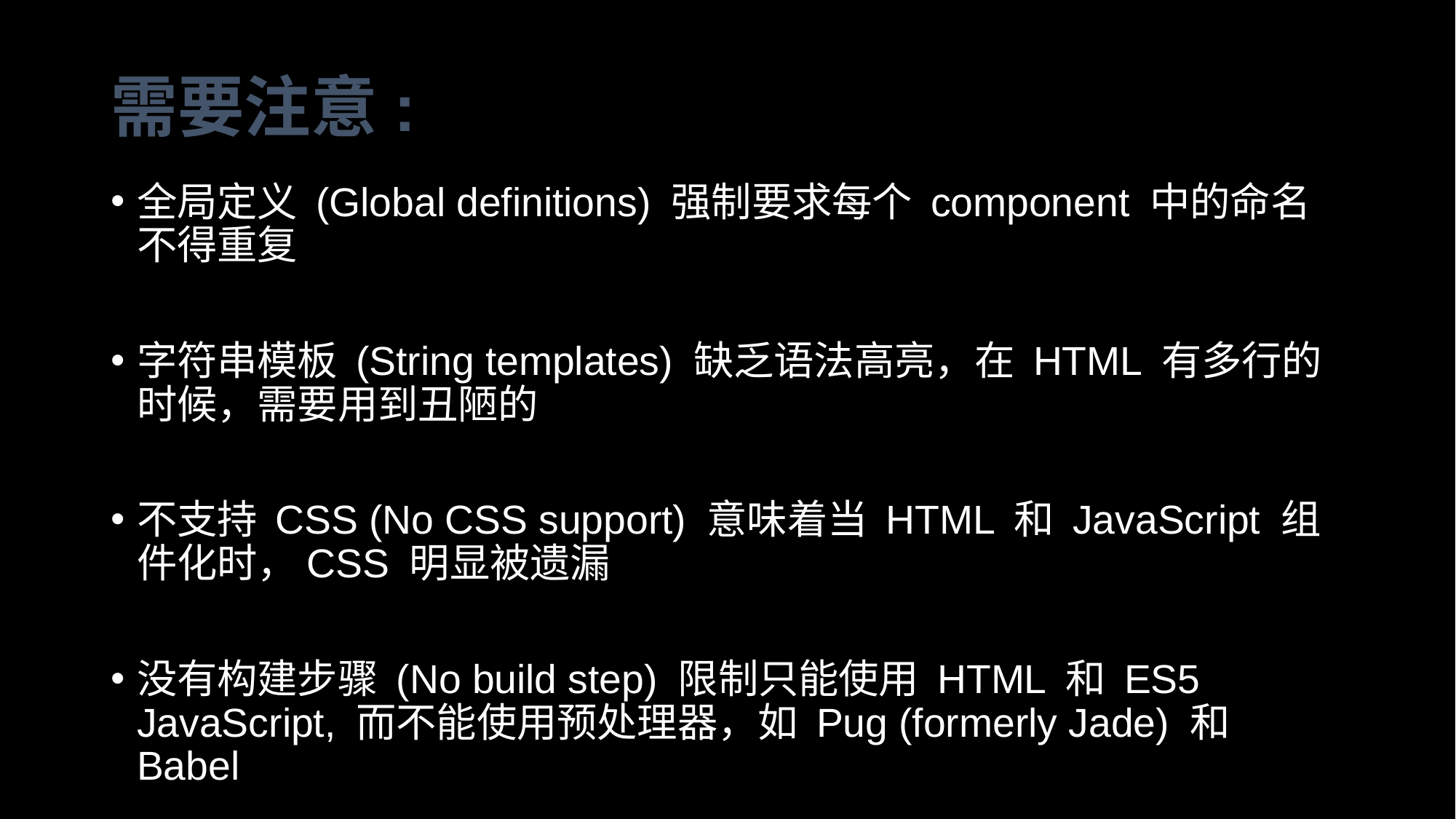

# 需要注意:
全局定义 (Global definitions) 强制要求每个 component 中的命名不得重复

字符串模板 (String templates) 缺乏语法高亮，在 HTML 有多行的时候，需要用到丑陋的

不支持 CSS (No CSS support) 意味着当 HTML 和 JavaScript 组件化时，CSS 明显被遗漏

没有构建步骤 (No build step) 限制只能使用 HTML 和 ES5 JavaScript, 而不能使用预处理器，如 Pug (formerly Jade) 和 Babel